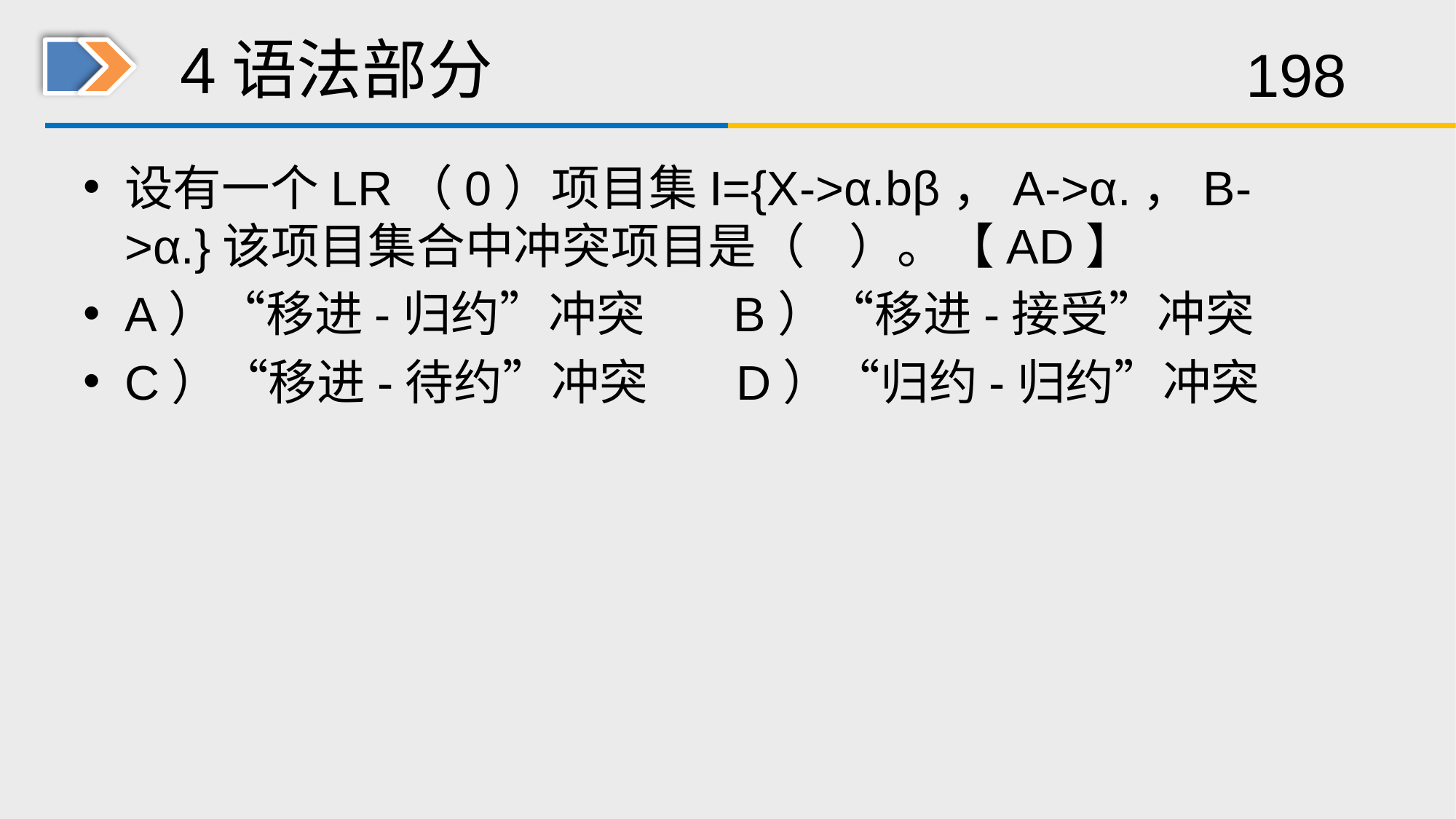

# 4语法部分
198
设有一个LR（0）项目集I={X->α.bβ，A->α.，B->α.}该项目集合中冲突项目是（    ）。【AD】
A）“移进-归约”冲突       B）“移进-接受”冲突
C）“移进-待约”冲突       D）“归约-归约”冲突